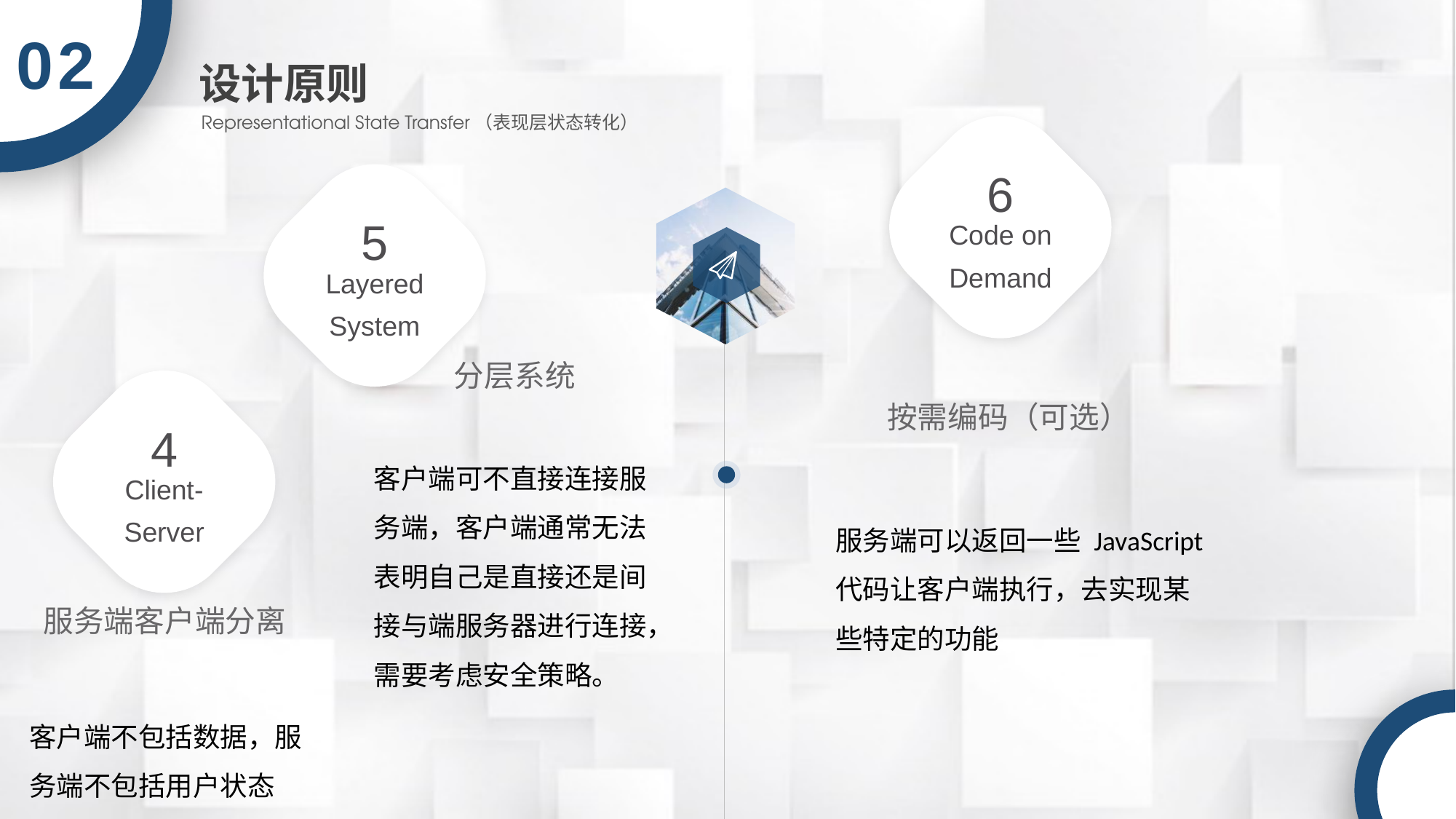

02
设计原则
Representational State Transfer（表现层状态转化）

6
Code on Demand

5
Layered System

分层系统
按需编码（可选）

4
Client-Server
客户端可不直接连接服务端，客户端通常无法表明自己是直接还是间接与端服务器进行连接，需要考虑安全策略。

服务端可以返回一些 JavaScript 代码让客户端执行，去实现某些特定的功能
服务端客户端分离
客户端不包括数据，服务端不包括用户状态